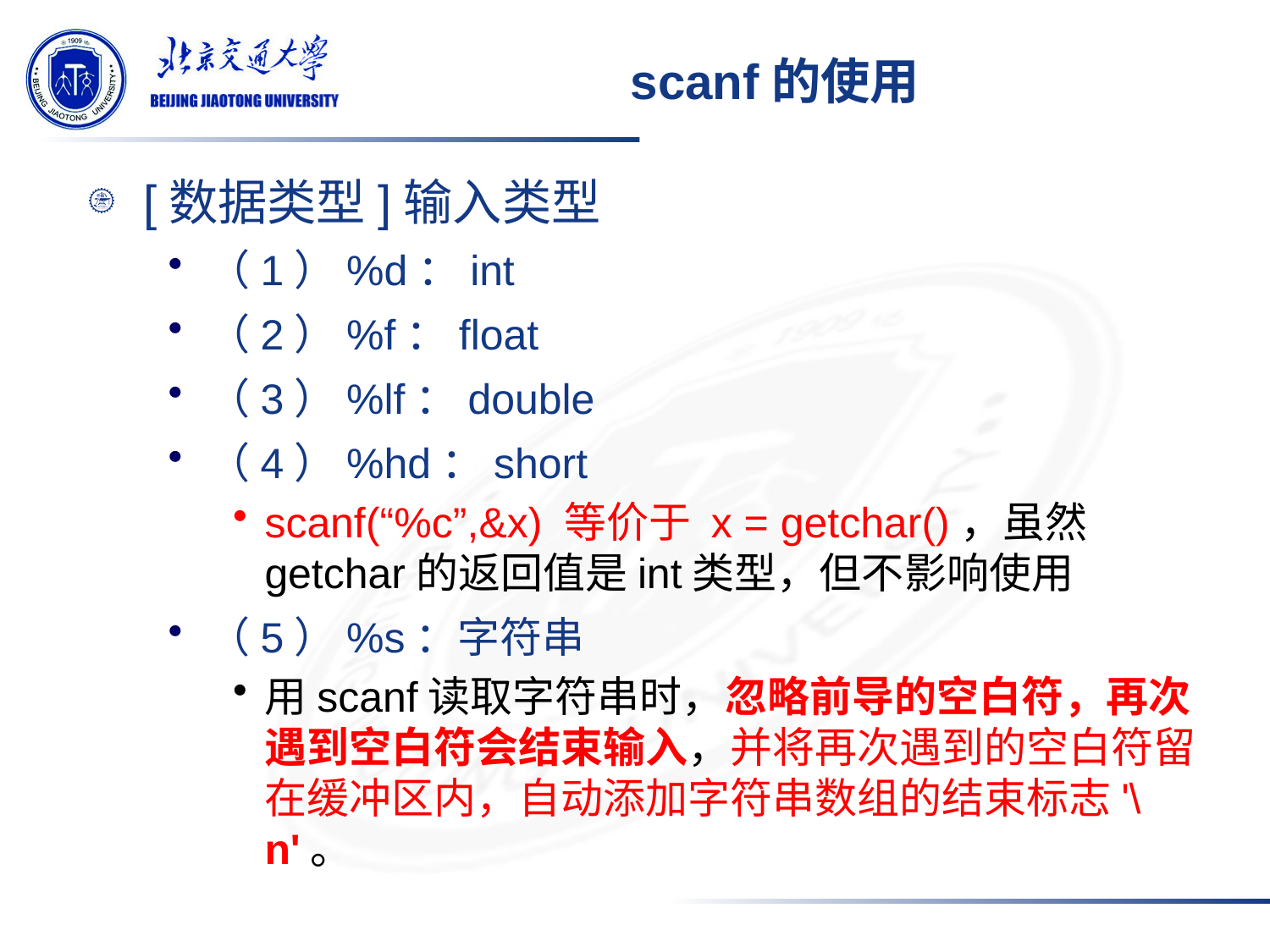

# scanf的使用
[数据类型]输入类型
（1）%d：int
（2）%f：float
（3）%lf：double
（4）%hd：short
scanf(“%c”,&x) 等价于 x = getchar()，虽然getchar的返回值是int类型，但不影响使用
（5）%s：字符串
用scanf读取字符串时，忽略前导的空白符，再次遇到空白符会结束输入，并将再次遇到的空白符留在缓冲区内，自动添加字符串数组的结束标志'\n'。